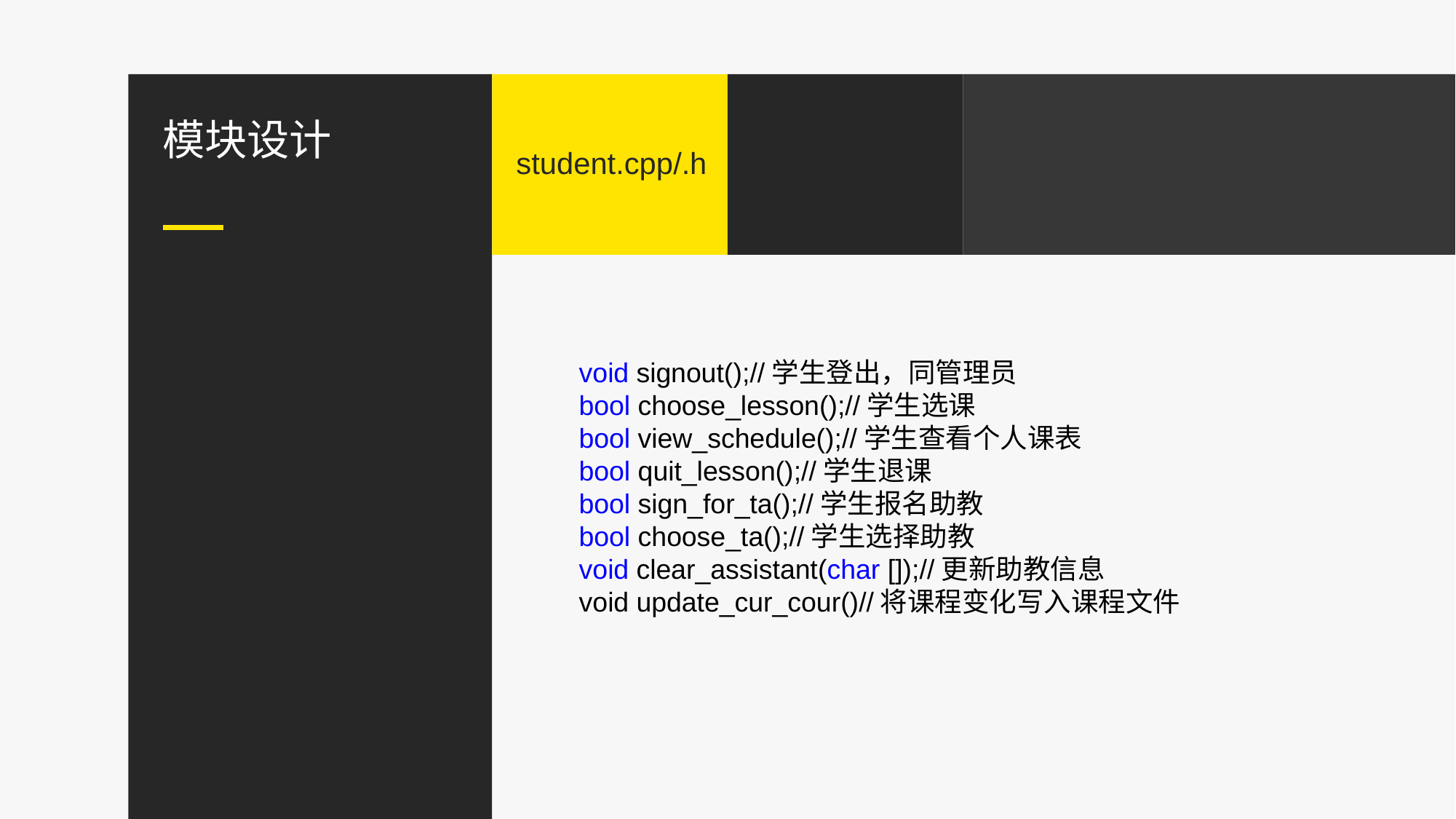

模块设计

student.cpp/.h
void signout();//学生登出，同管理员
bool choose_lesson();//学生选课
bool view_schedule();//学生查看个人课表
bool quit_lesson();//学生退课
bool sign_for_ta();//学生报名助教
bool choose_ta();//学生选择助教
void clear_assistant(char []);//更新助教信息
void update_cur_cour()//将课程变化写入课程文件